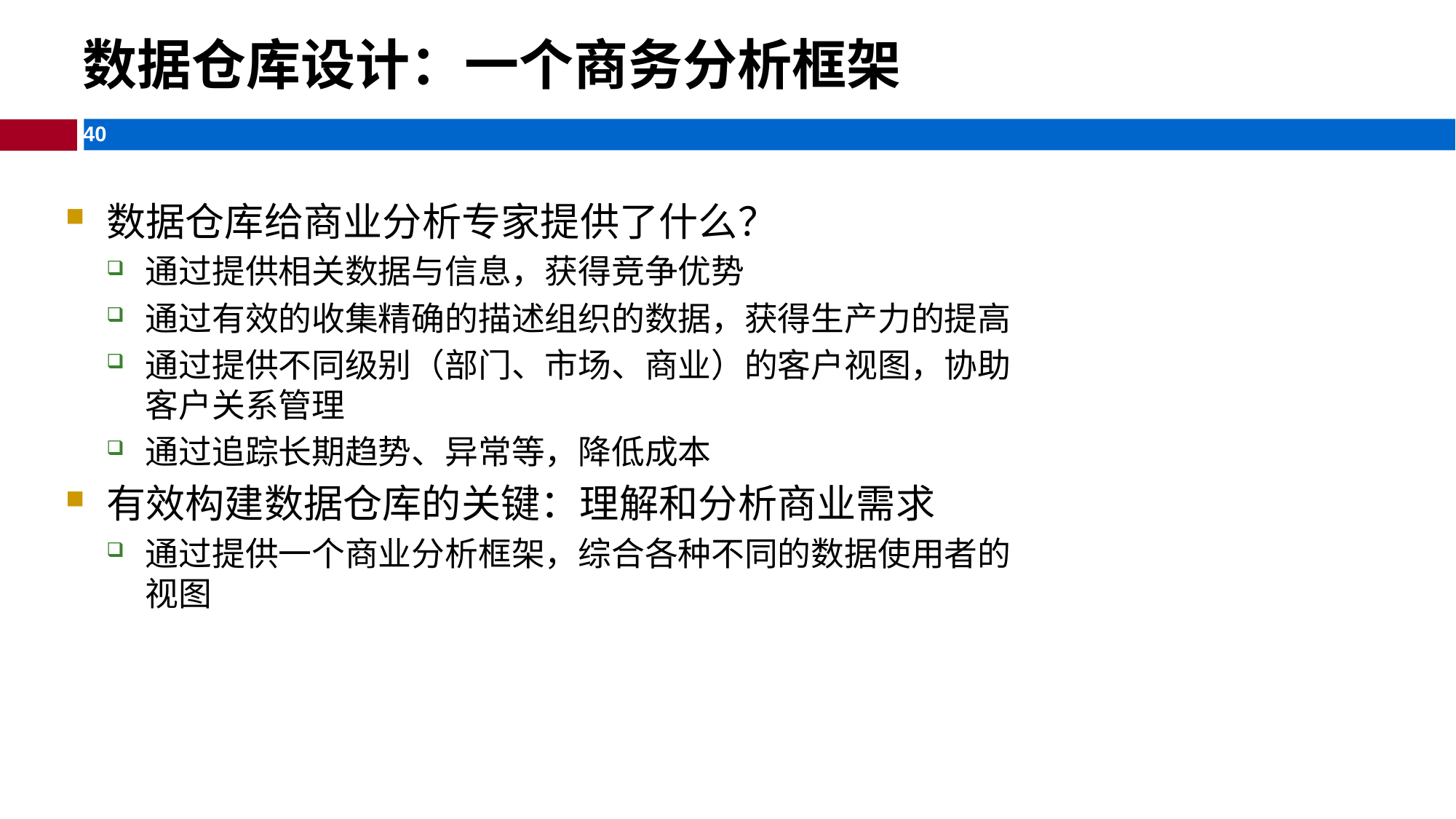

数据仓库设计：一个商务分析框架
数据仓库给商业分析专家提供了什么？
通过提供相关数据与信息，获得竞争优势
通过有效的收集精确的描述组织的数据，获得生产力的提高
通过提供不同级别（部门、市场、商业）的客户视图，协助客户关系管理
通过追踪长期趋势、异常等，降低成本
有效构建数据仓库的关键：理解和分析商业需求
通过提供一个商业分析框架，综合各种不同的数据使用者的视图